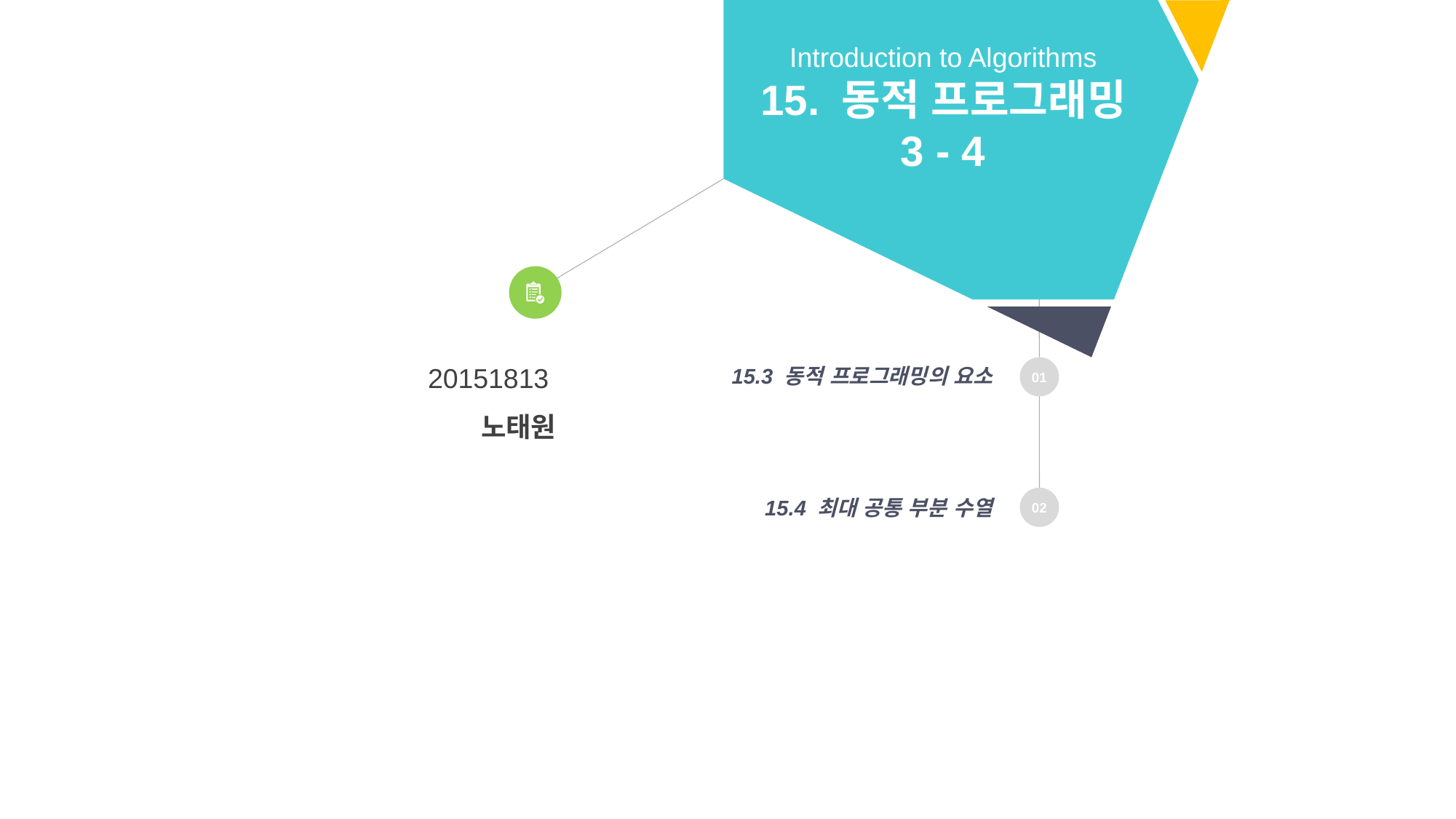

Introduction to Algorithms
15. 동적 프로그래밍
3 - 4

20151813
노태원
15.3 동적 프로그래밍의 요소
01
02
15.4 최대 공통 부분 수열